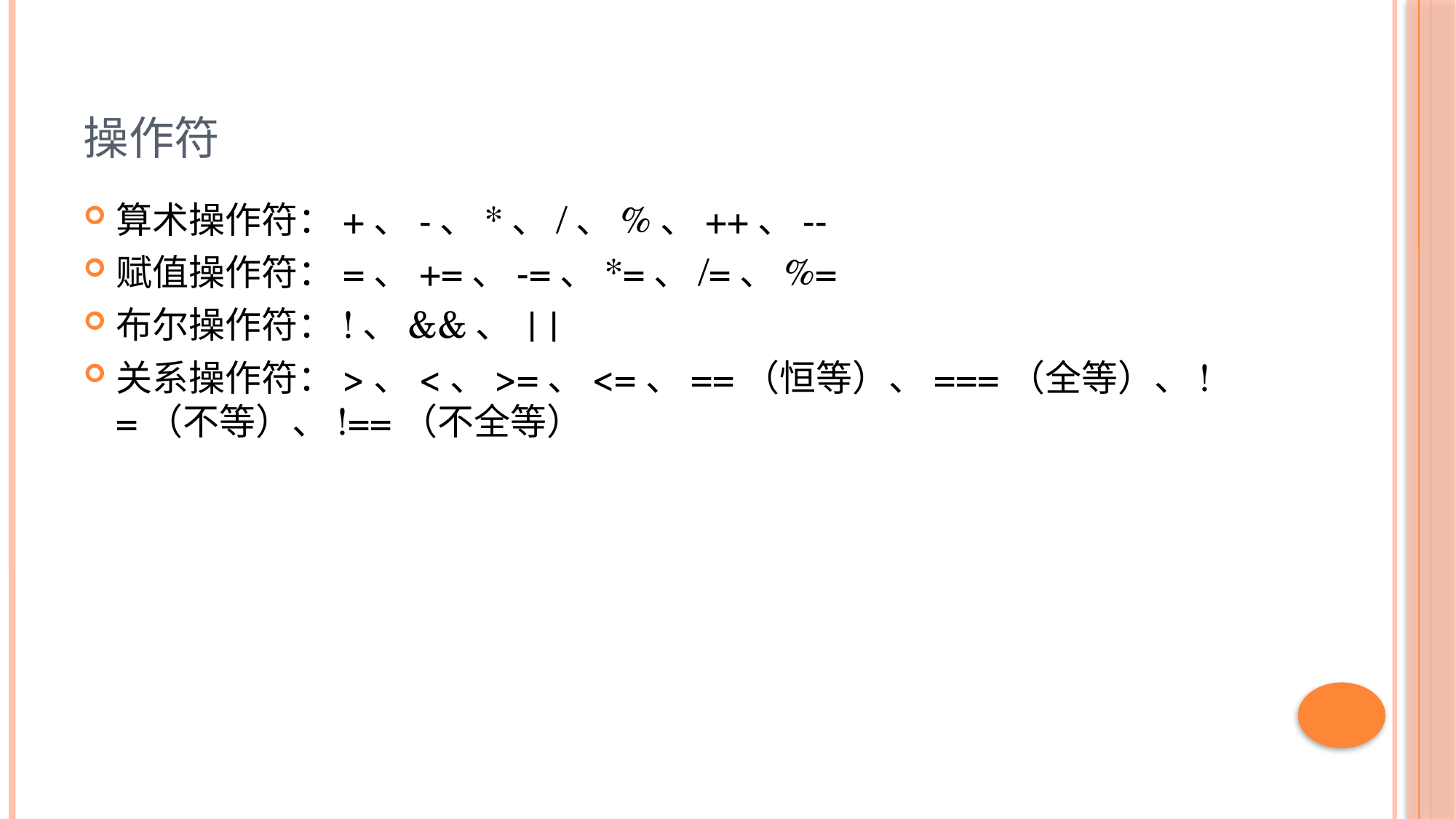

# 操作符
算术操作符：+、-、*、/、%、++、--
赋值操作符：=、+=、-=、*=、/=、%=
布尔操作符：!、&&、||
关系操作符：>、<、>=、<=、==（恒等）、===（全等）、!=（不等）、!==（不全等）